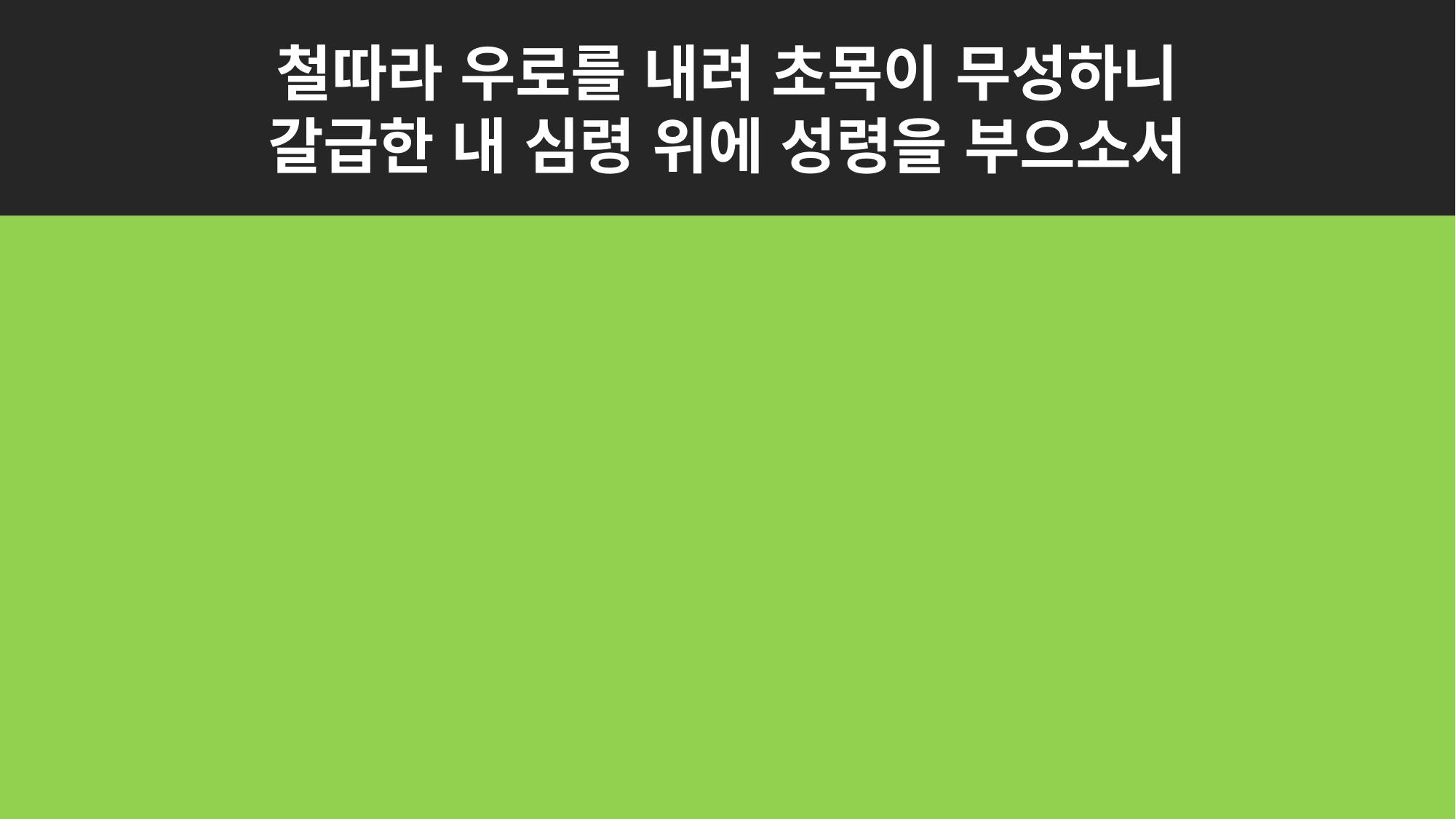

철따라 우로를 내려 초목이 무성하니
갈급한 내 심령 위에 성령을 부으소서